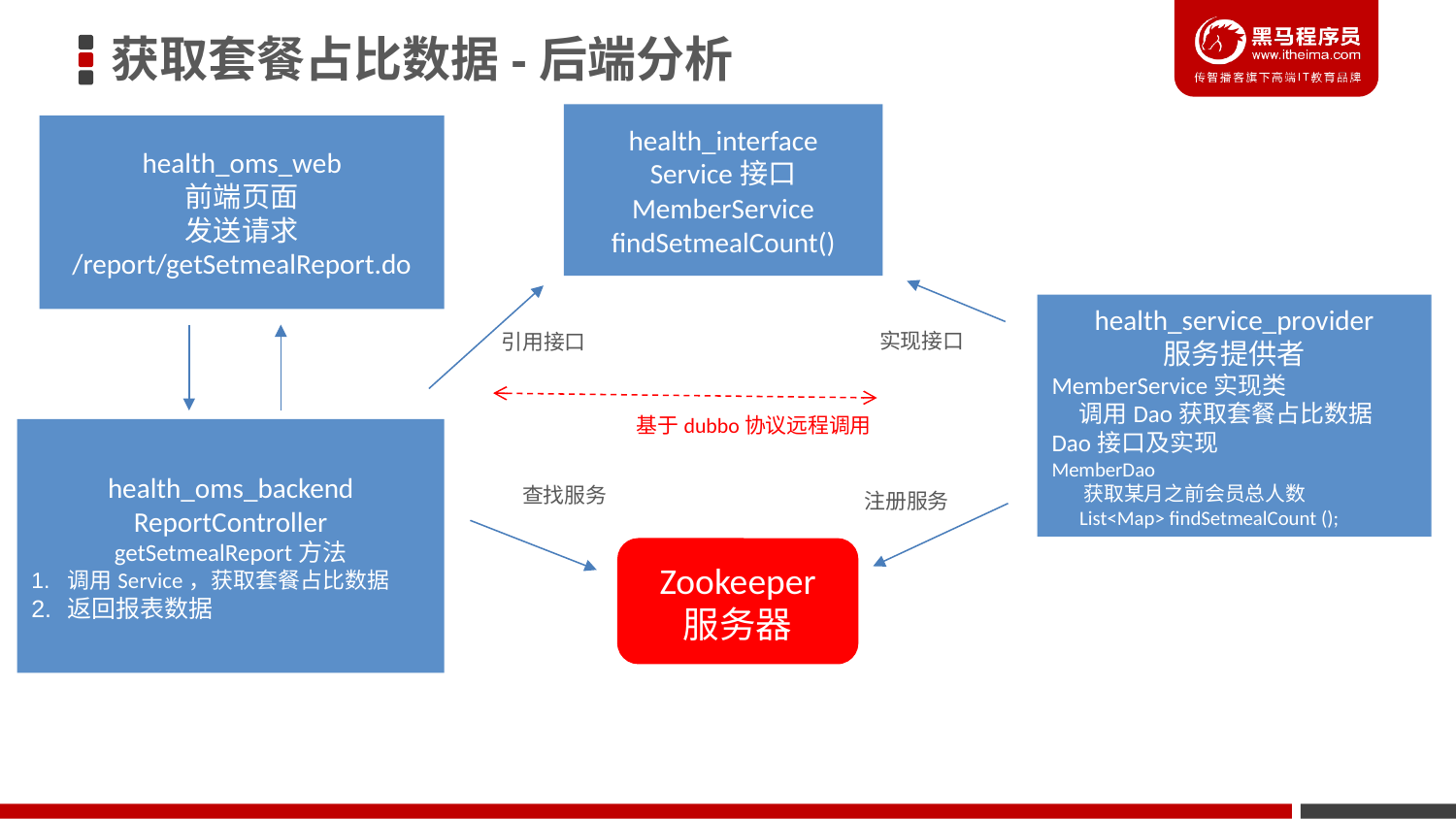

获取套餐占比数据-后端分析
health_interface
Service接口
MemberService
findSetmealCount()
health_oms_web
前端页面
发送请求
/report/getSetmealReport.do
health_service_provider
服务提供者
MemberService实现类
    调用Dao获取套餐占比数据
Dao接口及实现
MemberDao
      获取某月之前会员总人数
      List<Map> findSetmealCount ();
实现接口
引用接口
基于dubbo协议远程调用
health_oms_backend
ReportController
getSetmealReport方法
调用Service，获取套餐占比数据
返回报表数据
查找服务
注册服务
Zookeeper
服务器